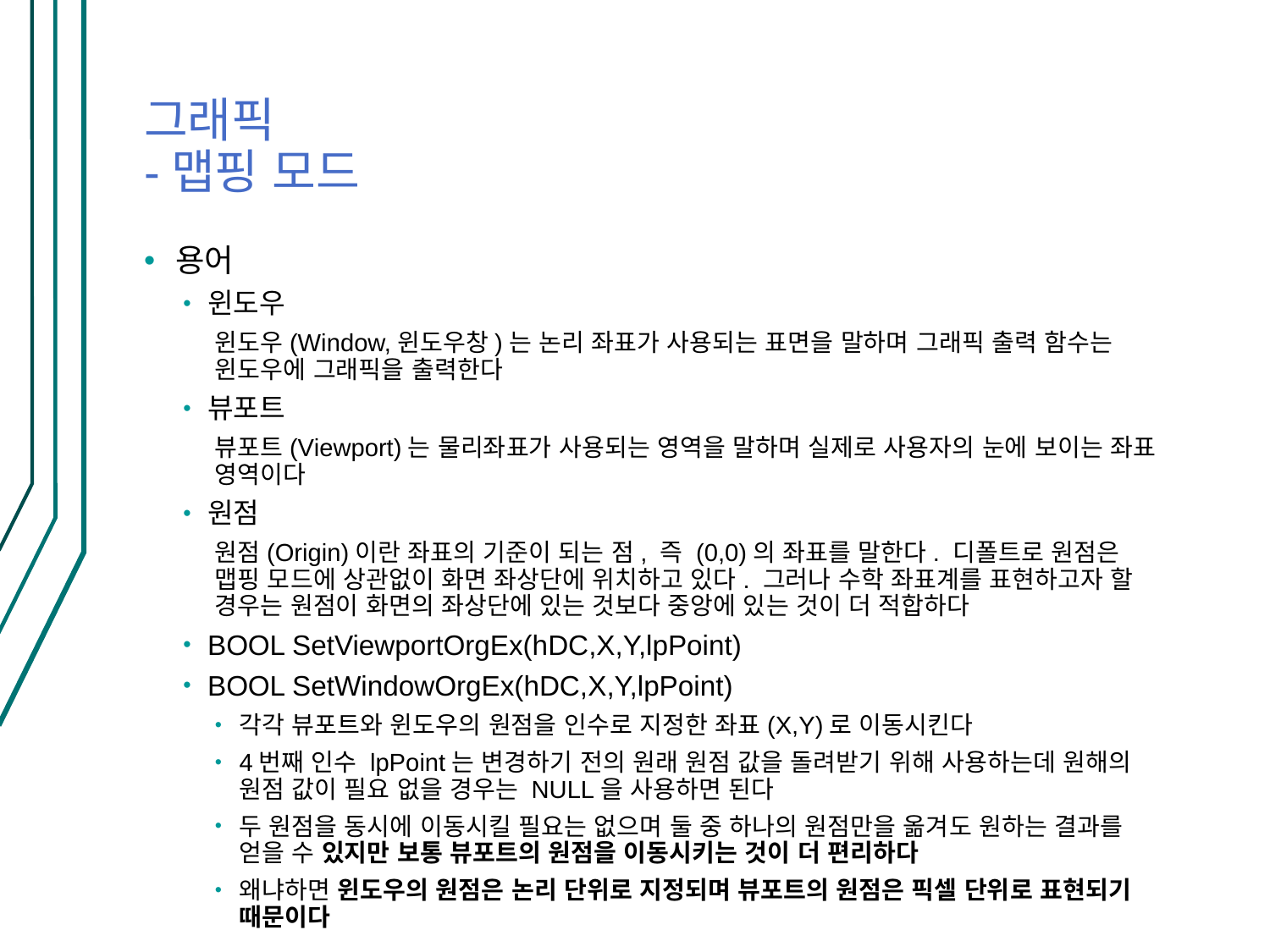

# 그래픽 -맵핑 모드
용어
윈도우
윈도우(Window,윈도우창)는 논리 좌표가 사용되는 표면을 말하며 그래픽 출력 함수는 윈도우에 그래픽을 출력한다
뷰포트
뷰포트(Viewport)는 물리좌표가 사용되는 영역을 말하며 실제로 사용자의 눈에 보이는 좌표 영역이다
원점
원점(Origin)이란 좌표의 기준이 되는 점, 즉 (0,0)의 좌표를 말한다. 디폴트로 원점은 맵핑 모드에 상관없이 화면 좌상단에 위치하고 있다. 그러나 수학 좌표계를 표현하고자 할 경우는 원점이 화면의 좌상단에 있는 것보다 중앙에 있는 것이 더 적합하다
BOOL SetViewportOrgEx(hDC,X,Y,lpPoint)
BOOL SetWindowOrgEx(hDC,X,Y,lpPoint)
각각 뷰포트와 윈도우의 원점을 인수로 지정한 좌표(X,Y)로 이동시킨다
4번째 인수 lpPoint는 변경하기 전의 원래 원점 값을 돌려받기 위해 사용하는데 원해의 원점 값이 필요 없을 경우는 NULL을 사용하면 된다
두 원점을 동시에 이동시킬 필요는 없으며 둘 중 하나의 원점만을 옮겨도 원하는 결과를 얻을 수 있지만 보통 뷰포트의 원점을 이동시키는 것이 더 편리하다
왜냐하면 윈도우의 원점은 논리 단위로 지정되며 뷰포트의 원점은 픽셀 단위로 표현되기 때문이다